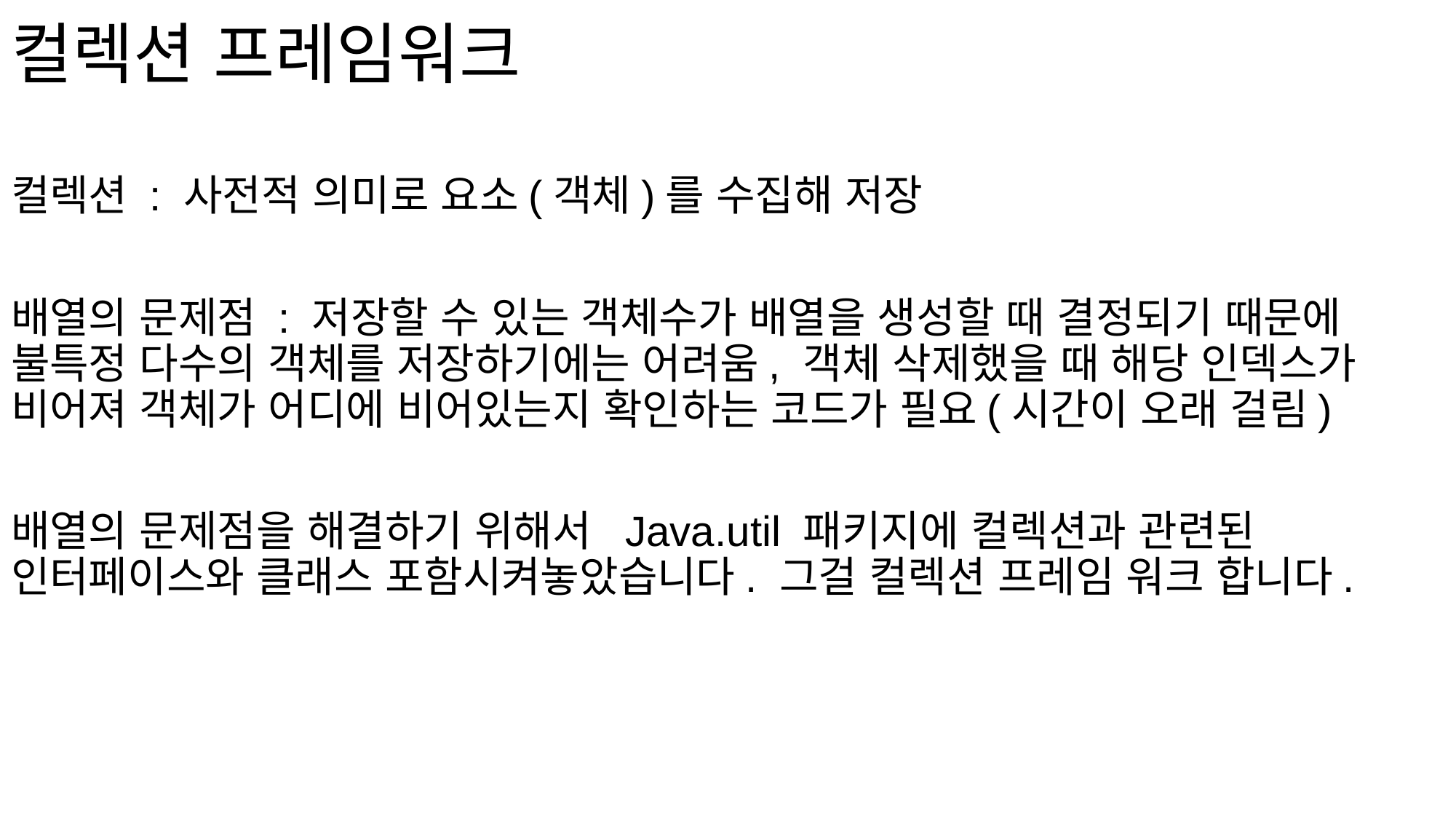

# 컬렉션 프레임워크
컬렉션 : 사전적 의미로 요소(객체)를 수집해 저장

배열의 문제점 : 저장할 수 있는 객체수가 배열을 생성할 때 결정되기 때문에 불특정 다수의 객체를 저장하기에는 어려움, 객체 삭제했을 때 해당 인덱스가 비어져 객체가 어디에 비어있는지 확인하는 코드가 필요(시간이 오래 걸림)

배열의 문제점을 해결하기 위해서  Java.util 패키지에 컬렉션과 관련된 인터페이스와 클래스 포함시켜놓았습니다. 그걸 컬렉션 프레임 워크 합니다.